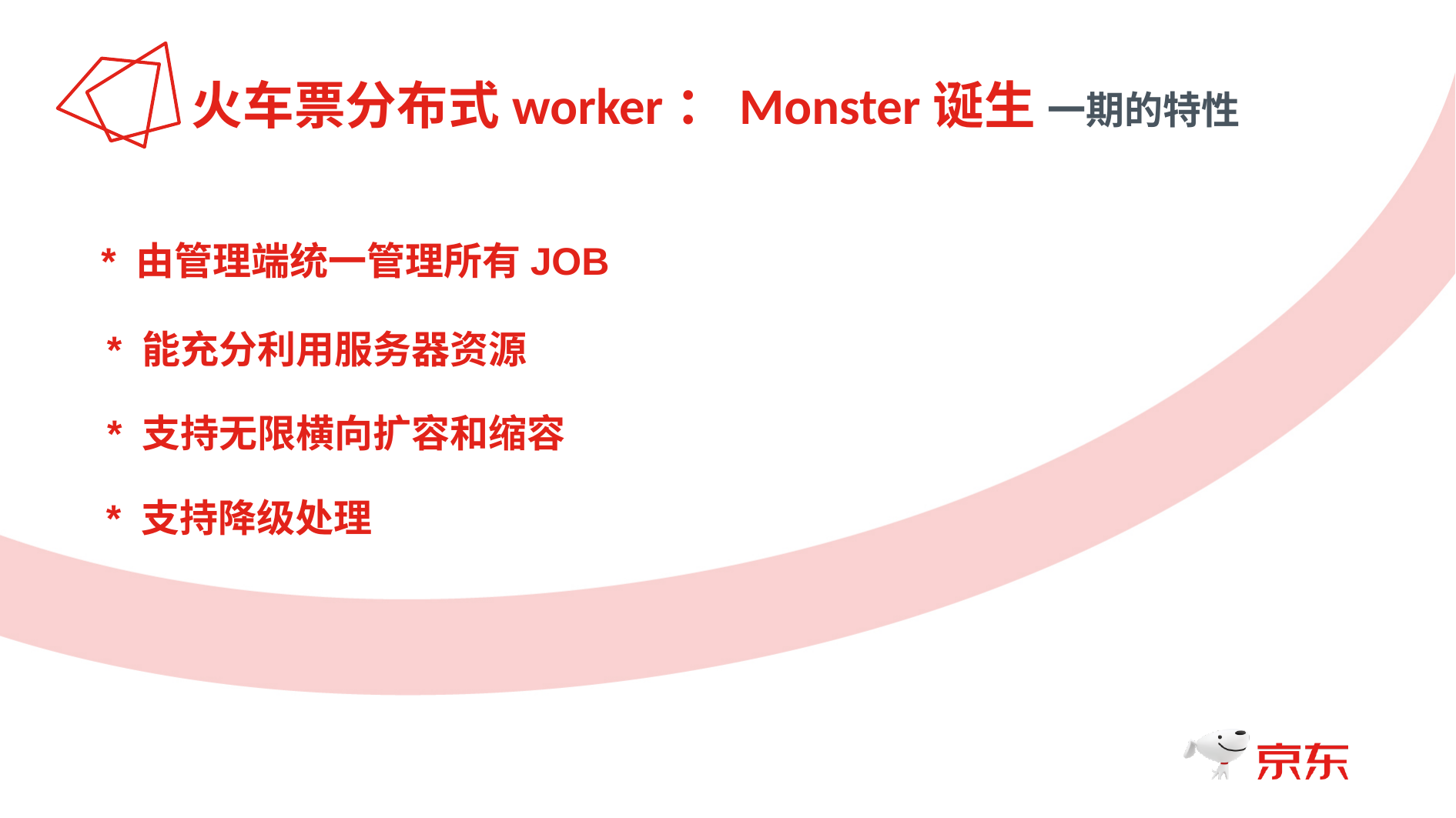

火车票分布式worker：Monster诞生 一期的特性
* 由管理端统一管理所有JOB
* 能充分利用服务器资源
* 支持无限横向扩容和缩容
* 支持降级处理